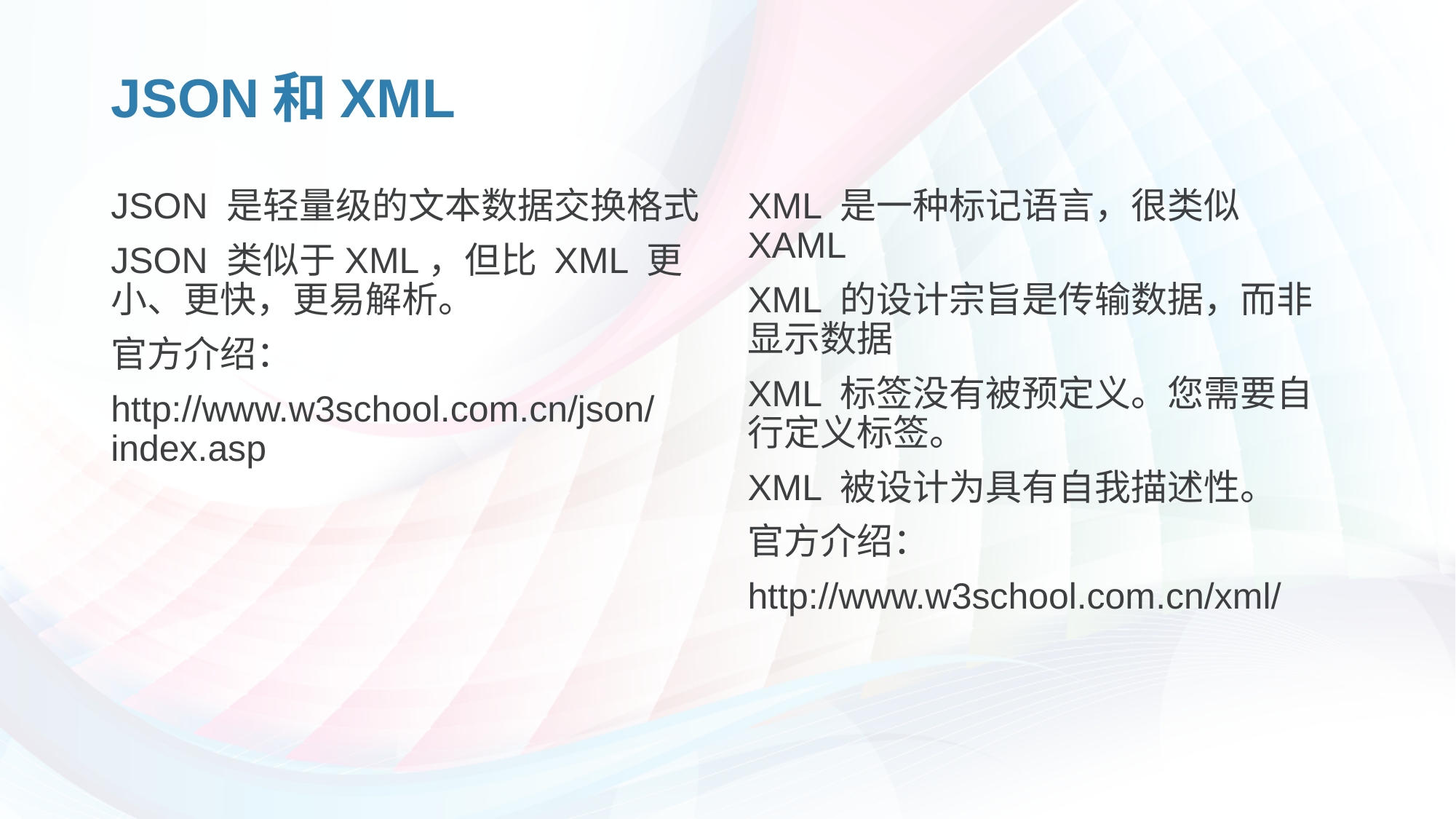

# JSON和XML
JSON 是轻量级的文本数据交换格式
JSON 类似于XML，但比 XML 更小、更快，更易解析。
官方介绍：
http://www.w3school.com.cn/json/index.asp
XML 是一种标记语言，很类似 XAML
XML 的设计宗旨是传输数据，而非显示数据
XML 标签没有被预定义。您需要自行定义标签。
XML 被设计为具有自我描述性。
官方介绍：
http://www.w3school.com.cn/xml/